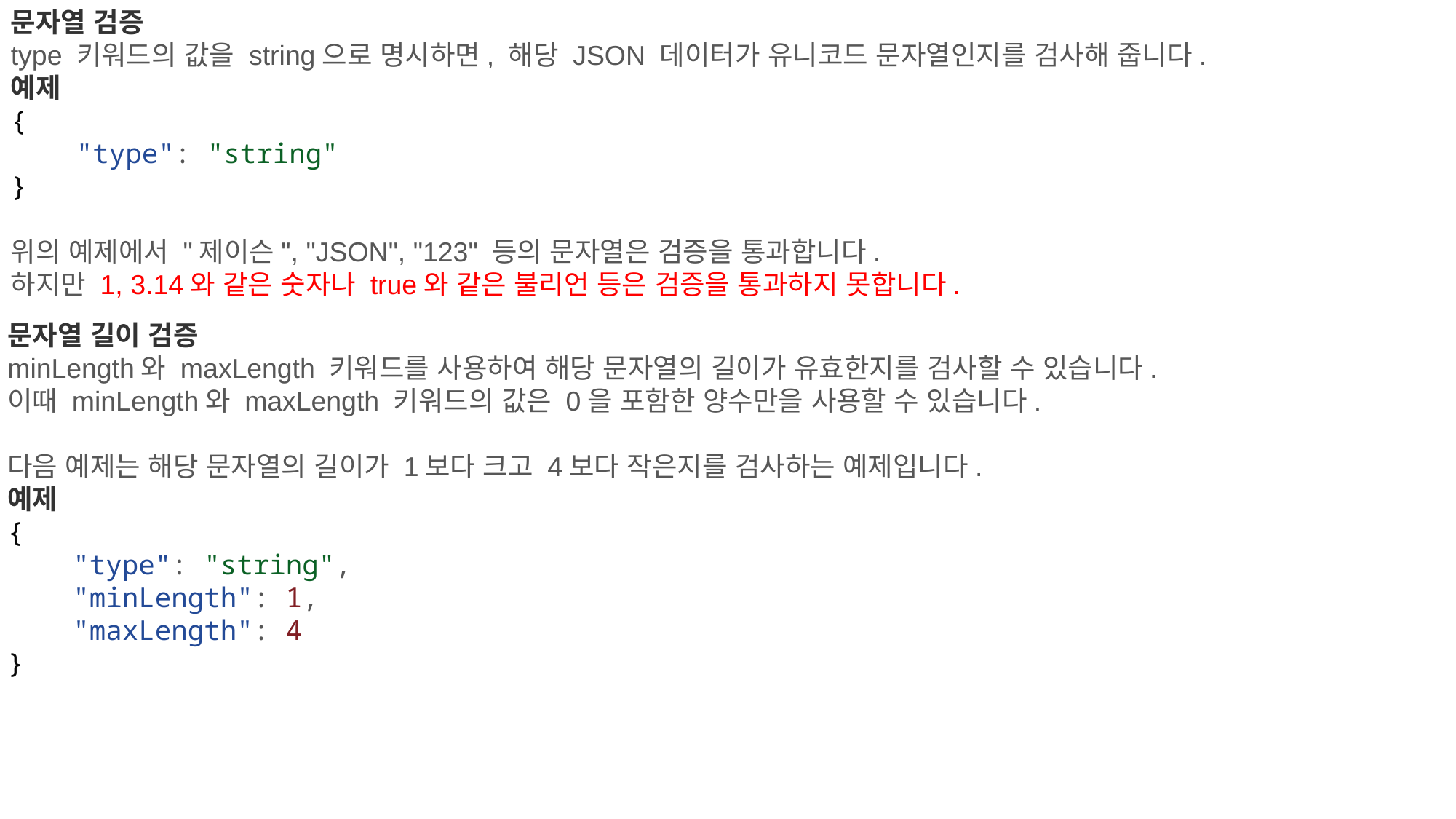

문자열 검증
type 키워드의 값을 string으로 명시하면, 해당 JSON 데이터가 유니코드 문자열인지를 검사해 줍니다.
예제
{
    "type": "string"
}

위의 예제에서 "제이슨", "JSON", "123" 등의 문자열은 검증을 통과합니다.
하지만 1, 3.14와 같은 숫자나 true와 같은 불리언 등은 검증을 통과하지 못합니다.

문자열 길이 검증
minLength와 maxLength 키워드를 사용하여 해당 문자열의 길이가 유효한지를 검사할 수 있습니다.
이때 minLength와 maxLength 키워드의 값은 0을 포함한 양수만을 사용할 수 있습니다.

다음 예제는 해당 문자열의 길이가 1보다 크고 4보다 작은지를 검사하는 예제입니다.
예제
{
    "type": "string",
    "minLength": 1,
    "maxLength": 4
}